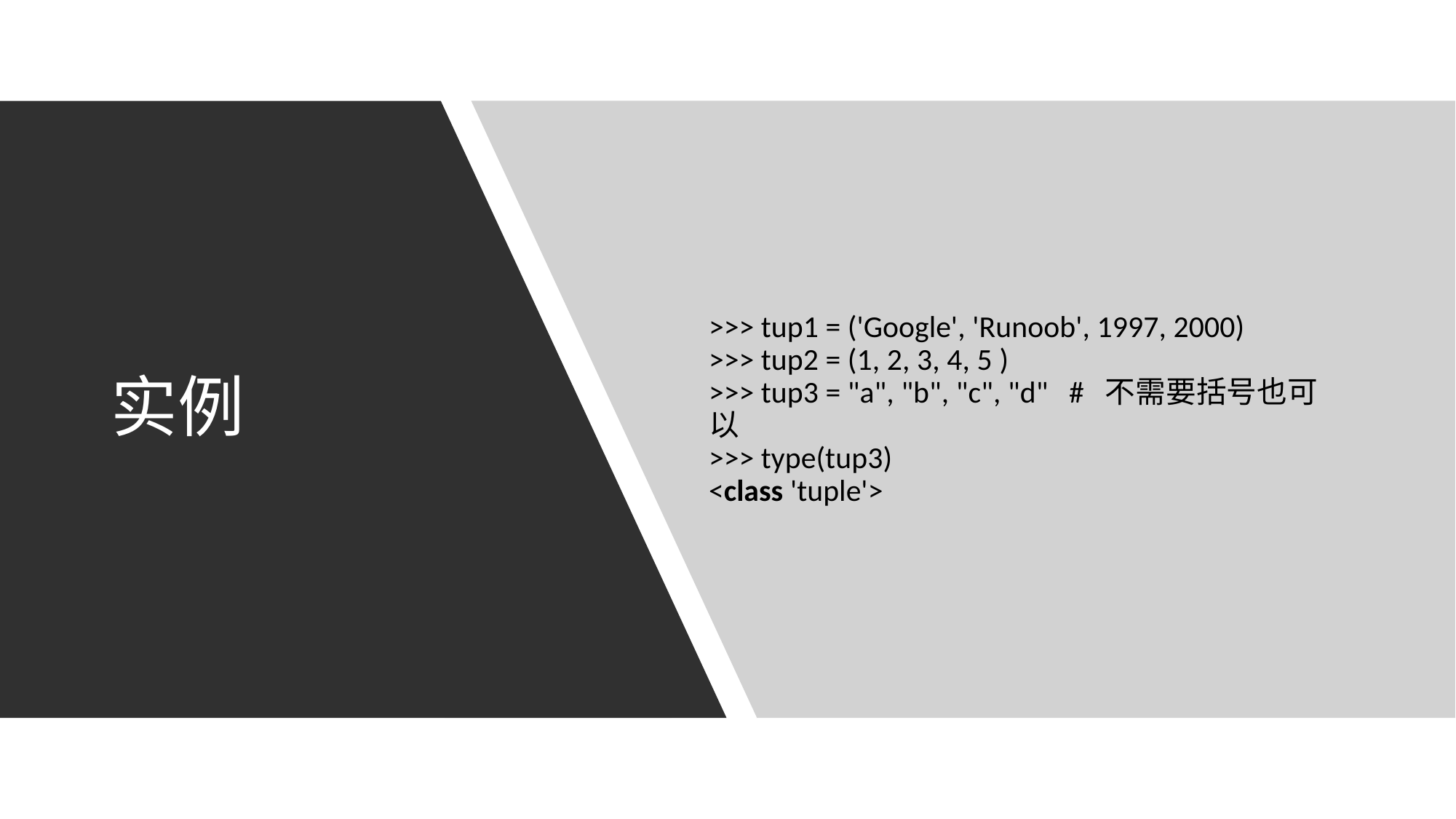

>>> tup1 = ('Google', 'Runoob', 1997, 2000)
>>> tup2 = (1, 2, 3, 4, 5 )
>>> tup3 = "a", "b", "c", "d"   #  不需要括号也可以
>>> type(tup3)
<class 'tuple'>
# 实例